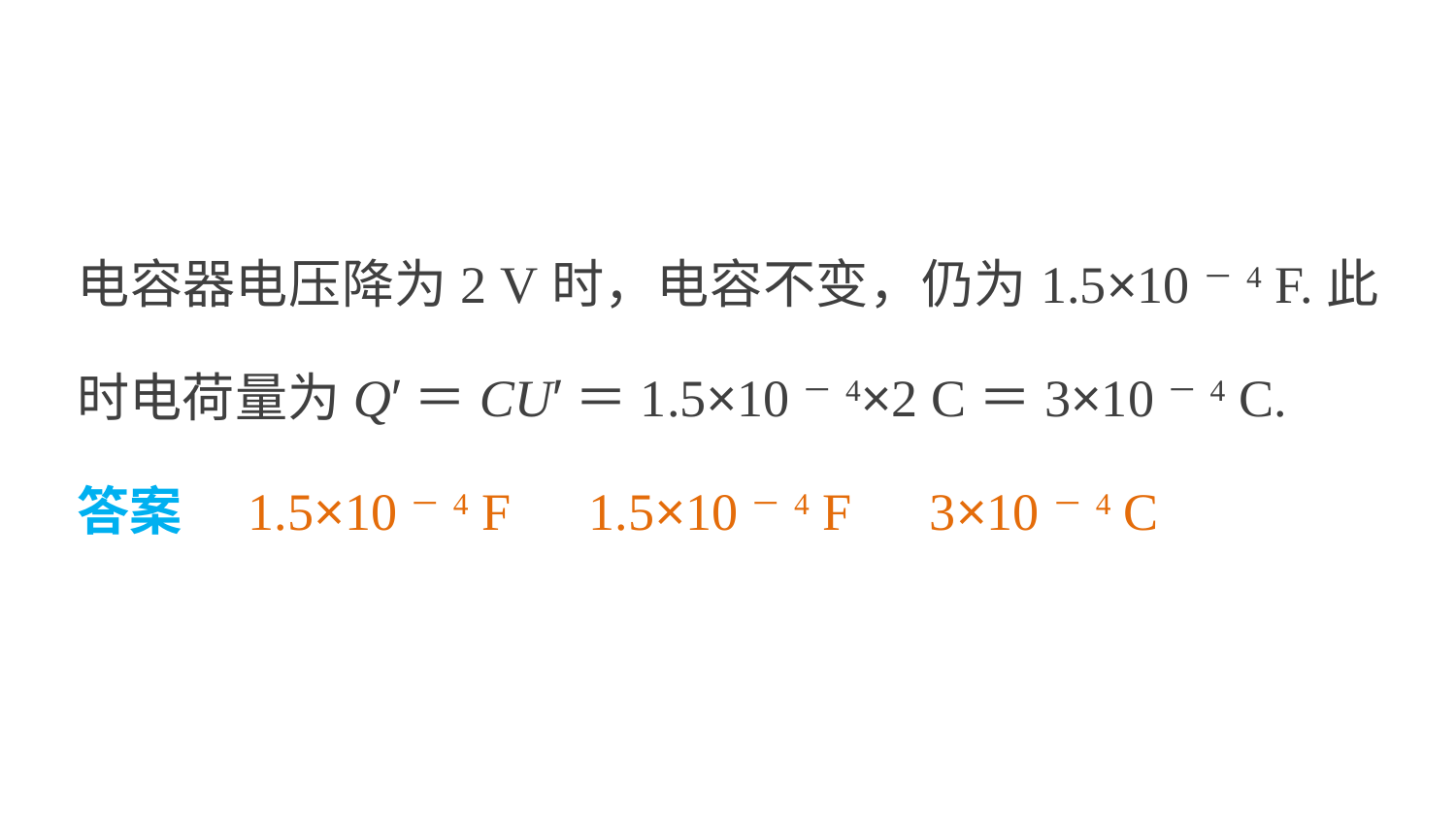

电容器电压降为2 V时，电容不变，仍为1.5×10－4 F.此时电荷量为Q′＝CU′＝1.5×10－4×2 C＝3×10－4 C.
答案　1.5×10－4 F　1.5×10－4 F　3×10－4 C